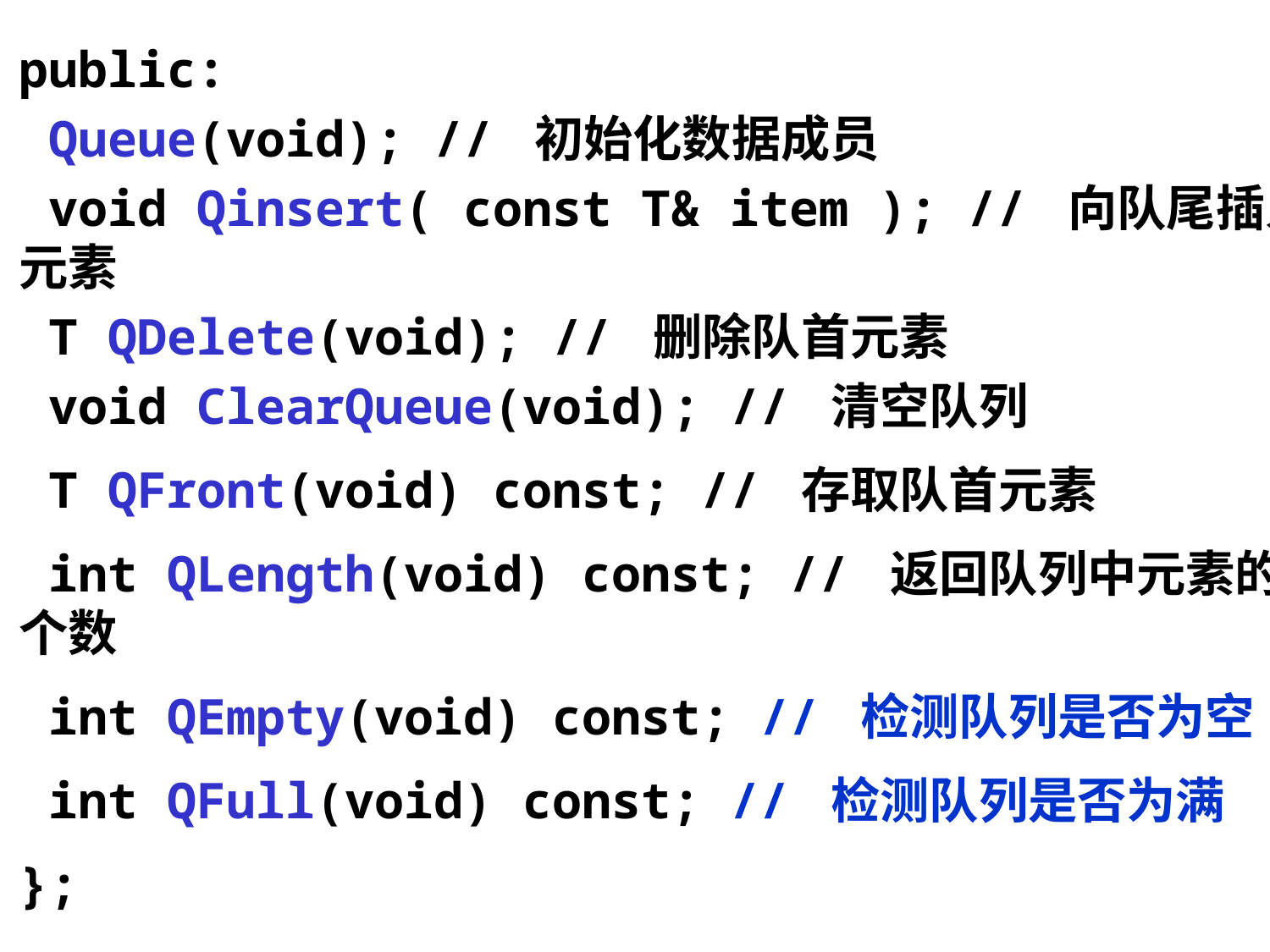

public:
	 Queue(void); // 初始化数据成员
	 void Qinsert( const T& item ); // 向队尾插入元素
	 T QDelete(void); // 删除队首元素
	 void ClearQueue(void); // 清空队列
	 T QFront(void) const; // 存取队首元素
	 int QLength(void) const; // 返回队列中元素的个数
	 int QEmpty(void) const; // 检测队列是否为空
	 int QFull(void) const; // 检测队列是否为满
	};